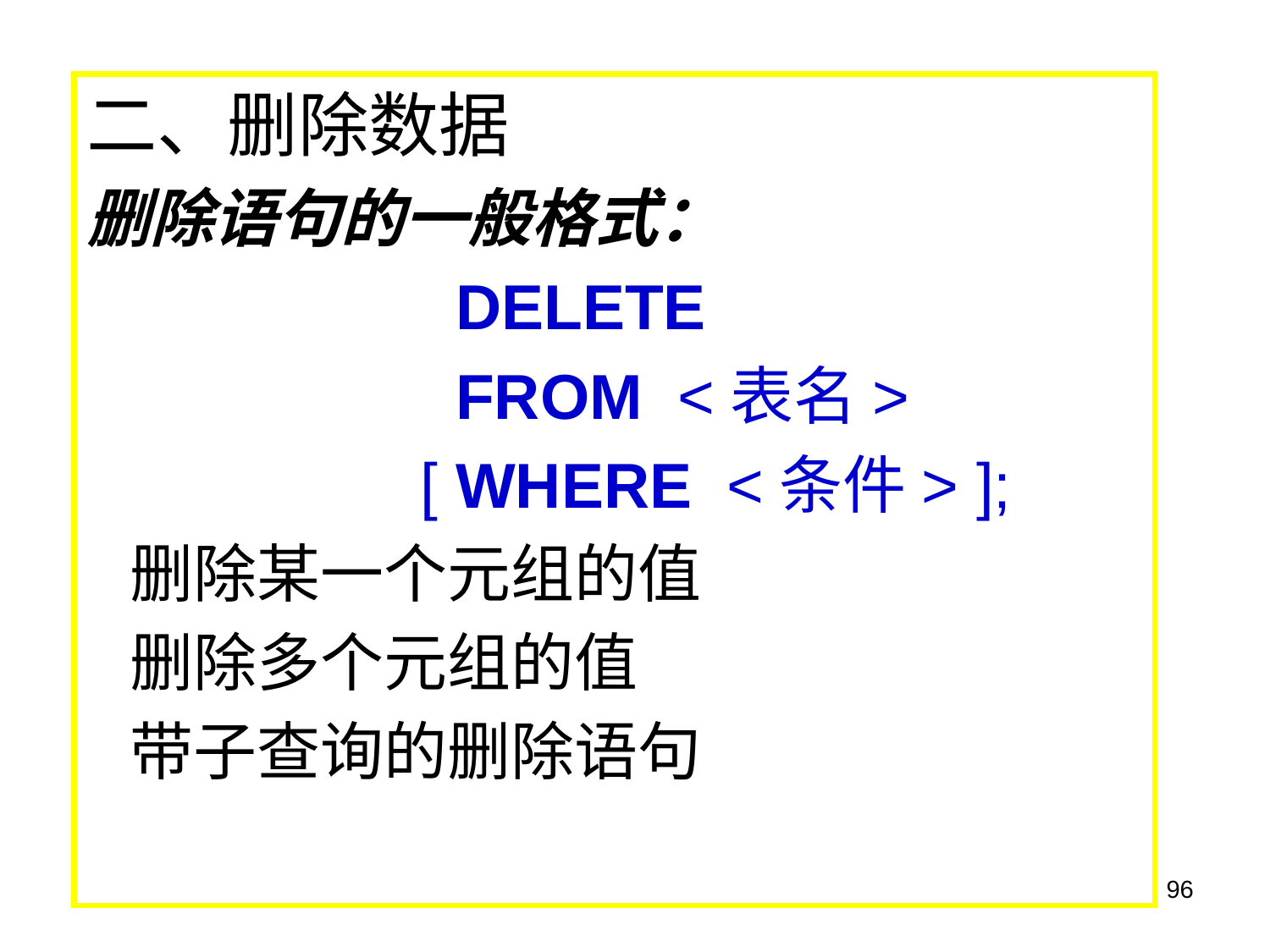

二、删除数据
删除语句的一般格式：
                     DELETE
                     FROM  <表名>
                   [ WHERE  <条件> ];
  删除某一个元组的值
  删除多个元组的值
  带子查询的删除语句
96